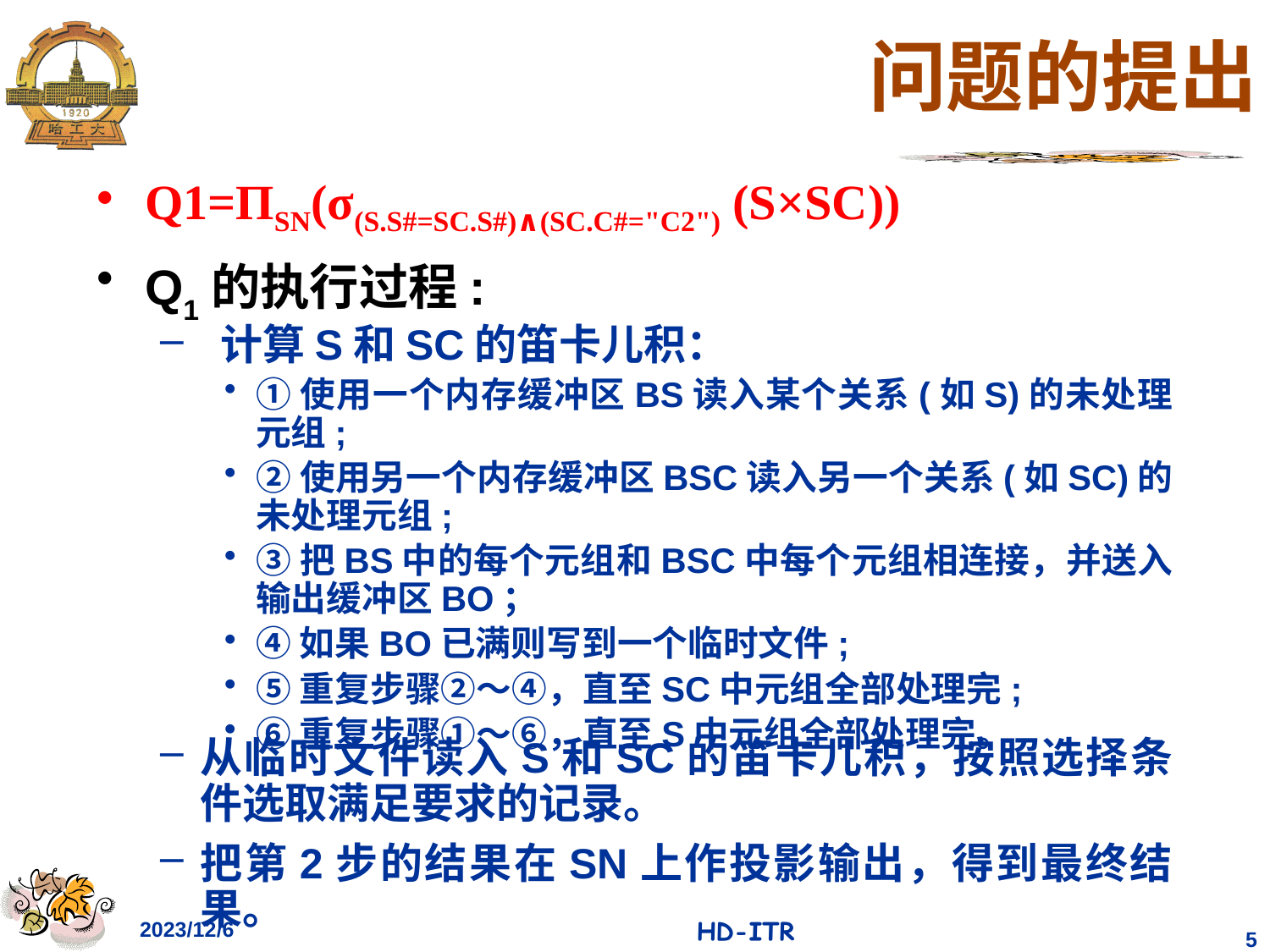

# 问题的提出
Q1=ΠSN(σ(S.S#=SC.S#)∧(SC.C#="C2") (S×SC))
Q1的执行过程:

 计算S和SC的笛卡儿积：
①使用一个内存缓冲区BS读入某个关系(如S)的未处理元组;
②使用另一个内存缓冲区BSC读入另一个关系(如SC)的未处理元组;
③把BS中的每个元组和BSC中每个元组相连接，并送入输出缓冲区BO；
④如果BO已满则写到一个临时文件;
⑤重复步骤②～④，直至SC中元组全部处理完;
⑥重复步骤①～⑥，直至S中元组全部处理完。
从临时文件读入S和SC的笛卡儿积，按照选择条件选取满足要求的记录。
把第2步的结果在SN上作投影输出，得到最终结果。
2023/12/6
HD-ITR
5